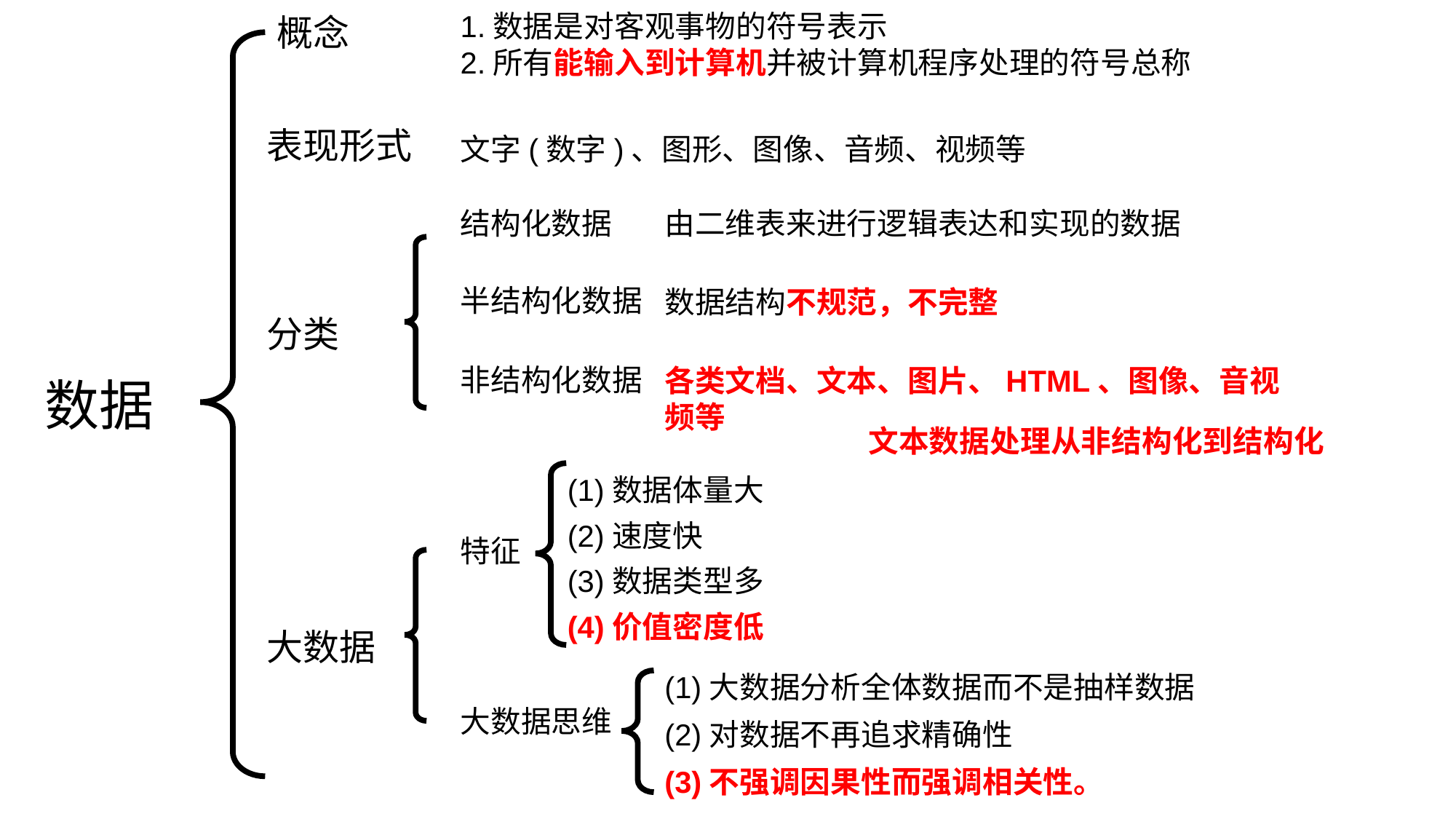

1.数据是对客观事物的符号表示
2.所有能输入到计算机并被计算机程序处理的符号总称
概念

表现形式
文字(数字)、图形、图像、音频、视频等
结构化数据
由二维表来进行逻辑表达和实现的数据

半结构化数据
数据结构不规范，不完整
分类
非结构化数据
各类文档、文本、图片、HTML、图像、音视频等
数据
文本数据处理从非结构化到结构化
(1)数据体量大
(2)速度快
(3)数据类型多
(4)价值密度低

特征

大数据
(1)大数据分析全体数据而不是抽样数据
(2)对数据不再追求精确性
(3)不强调因果性而强调相关性。

大数据思维